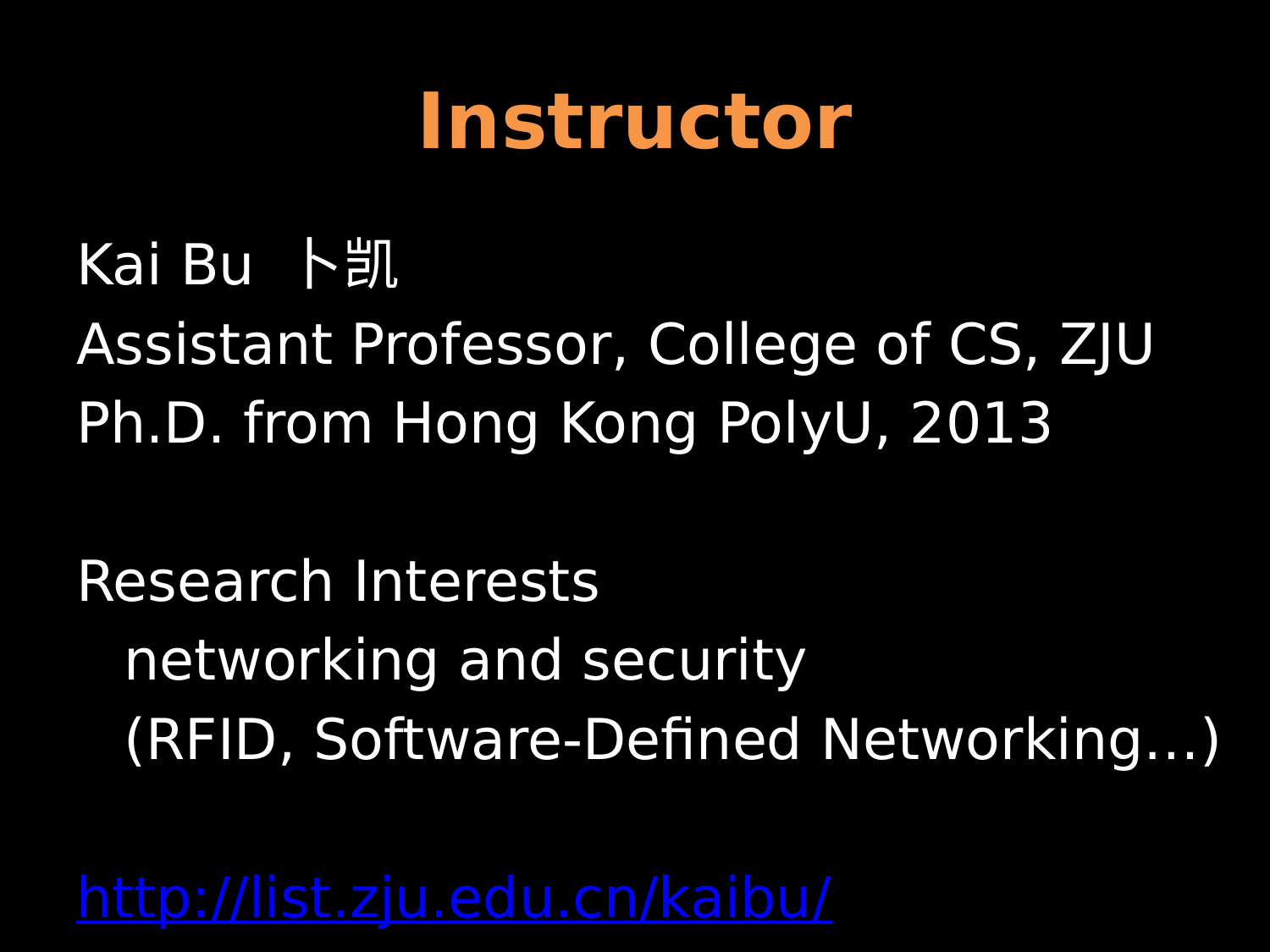

# Instructor
Kai Bu 卜凯
Assistant Professor, College of CS, ZJU
Ph.D. from Hong Kong PolyU, 2013

Research Interests
	networking and security
	(RFID, Software-Defined Networking…)

http://list.zju.edu.cn/kaibu/